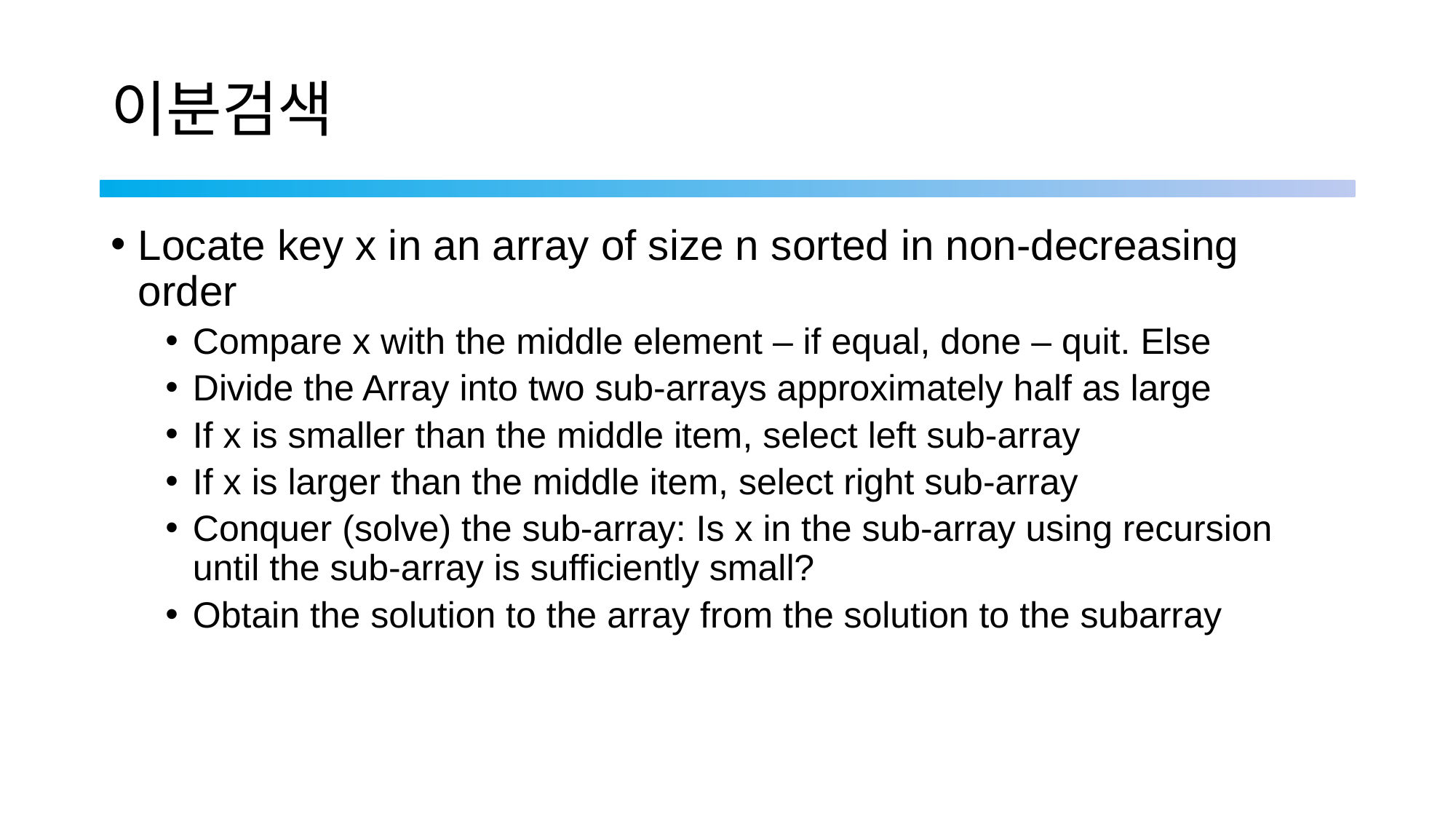

# 이분검색
Locate key x in an array of size n sorted in non-decreasing order
Compare x with the middle element – if equal, done – quit. Else
Divide the Array into two sub-arrays approximately half as large
If x is smaller than the middle item, select left sub-array
If x is larger than the middle item, select right sub-array
Conquer (solve) the sub-array: Is x in the sub-array using recursion until the sub-array is sufficiently small?
Obtain the solution to the array from the solution to the subarray